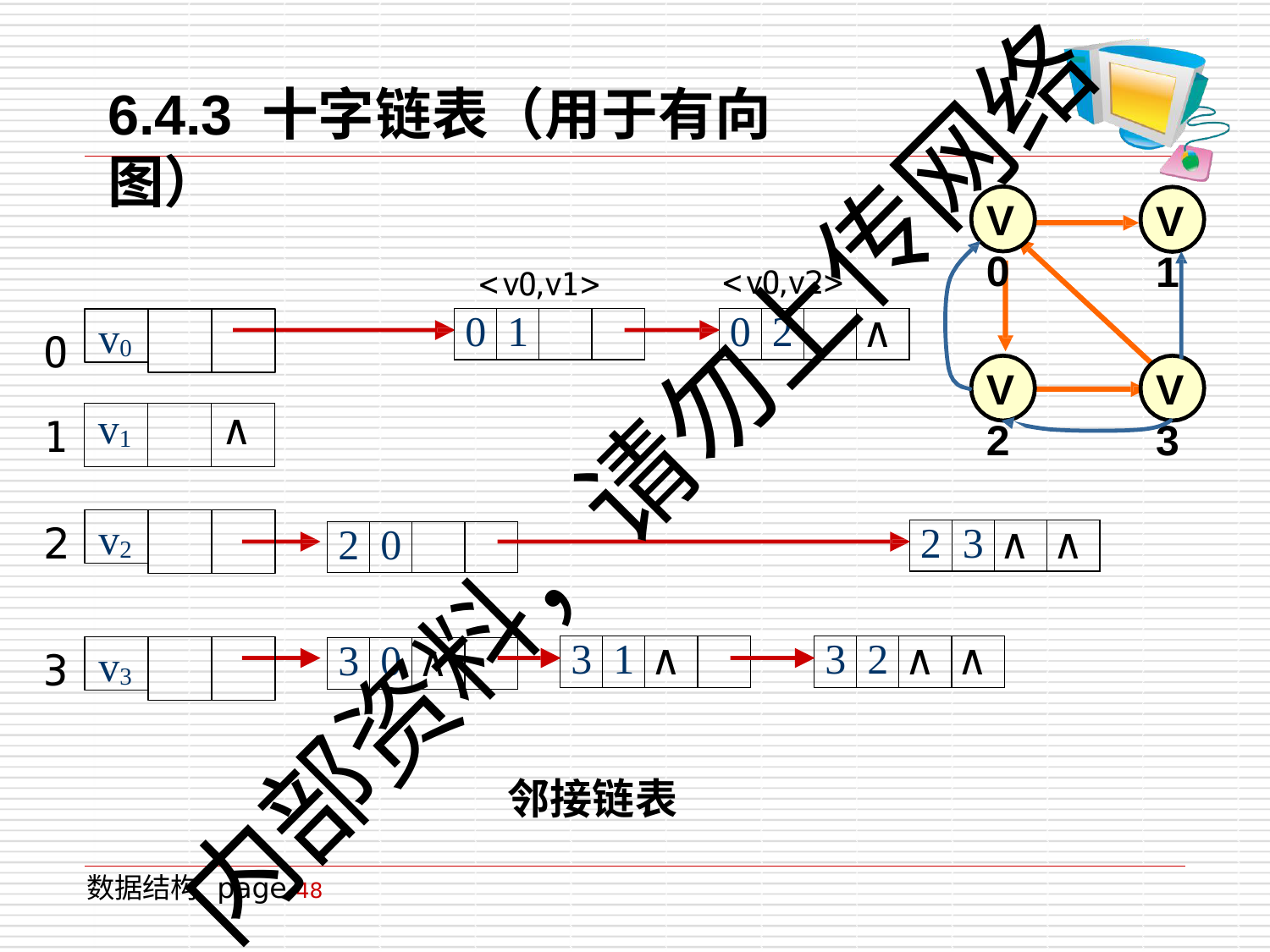

# 6.4.3 十字链表（用于有向图）

V0
V1

<v0,v2>

<v0,v1>
| 0 | 1 |  |  |
| --- | --- | --- | --- |
| 0 | 2 |  | ∧ |
| --- | --- | --- | --- |
v0

0
1

V2
V3

| v1 |  | ∧ |
| --- | --- | --- |

内部资料，请勿上传网络
v2

2
| 2 | 3 | ∧ | ∧ |
| --- | --- | --- | --- |
| 2 | 0 |  |  |
| --- | --- | --- | --- |

| 3 | 1 | ∧ |  |
| --- | --- | --- | --- |
| 3 | 2 | ∧ | ∧ |
| --- | --- | --- | --- |
v3

| 3 | 0 | ∧ |  |
| --- | --- | --- | --- |
3

邻接链表

数据结构 page 48